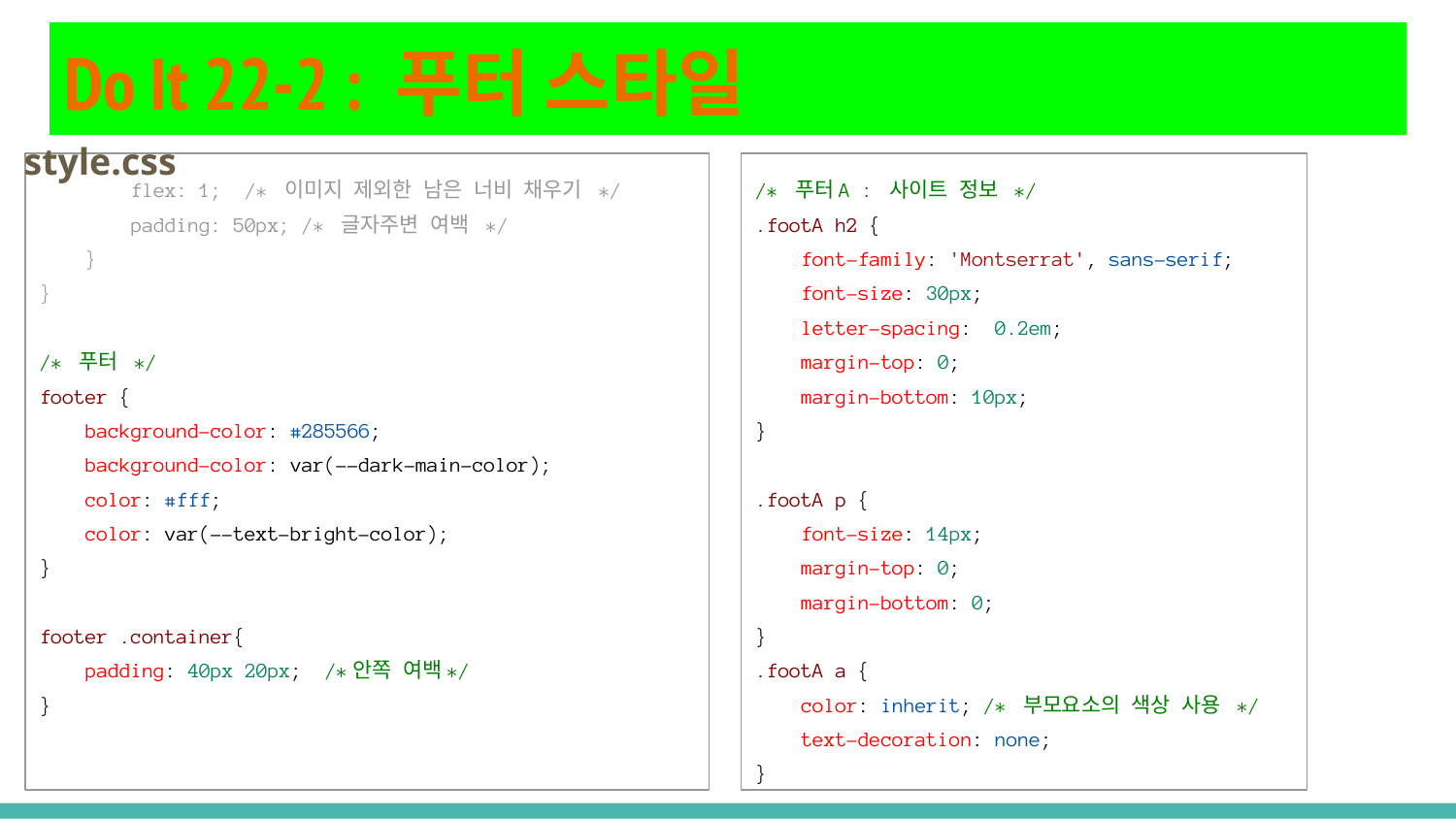

# Do It 22-2 : 푸터 스타일
style.css
        flex: 1;  /* 이미지 제외한 남은 너비 채우기 */
        padding: 50px; /* 글자주변 여백 */
    }
}

/* 푸터 */
footer {
    background-color: #285566;
    background-color: var(--dark-main-color);
    color: #fff;
    color: var(--text-bright-color);
}

footer .container{
    padding: 40px 20px;  /*안쪽 여백*/
}
/* 푸터A : 사이트 정보 */
.footA h2 {
    font-family: 'Montserrat', sans-serif;
    font-size: 30px;
    letter-spacing:  0.2em;
    margin-top: 0;
    margin-bottom: 10px;
}

.footA p {
    font-size: 14px;
    margin-top: 0;
    margin-bottom: 0;
}
.footA a {
    color: inherit; /* 부모요소의 색상 사용 */
    text-decoration: none;
}